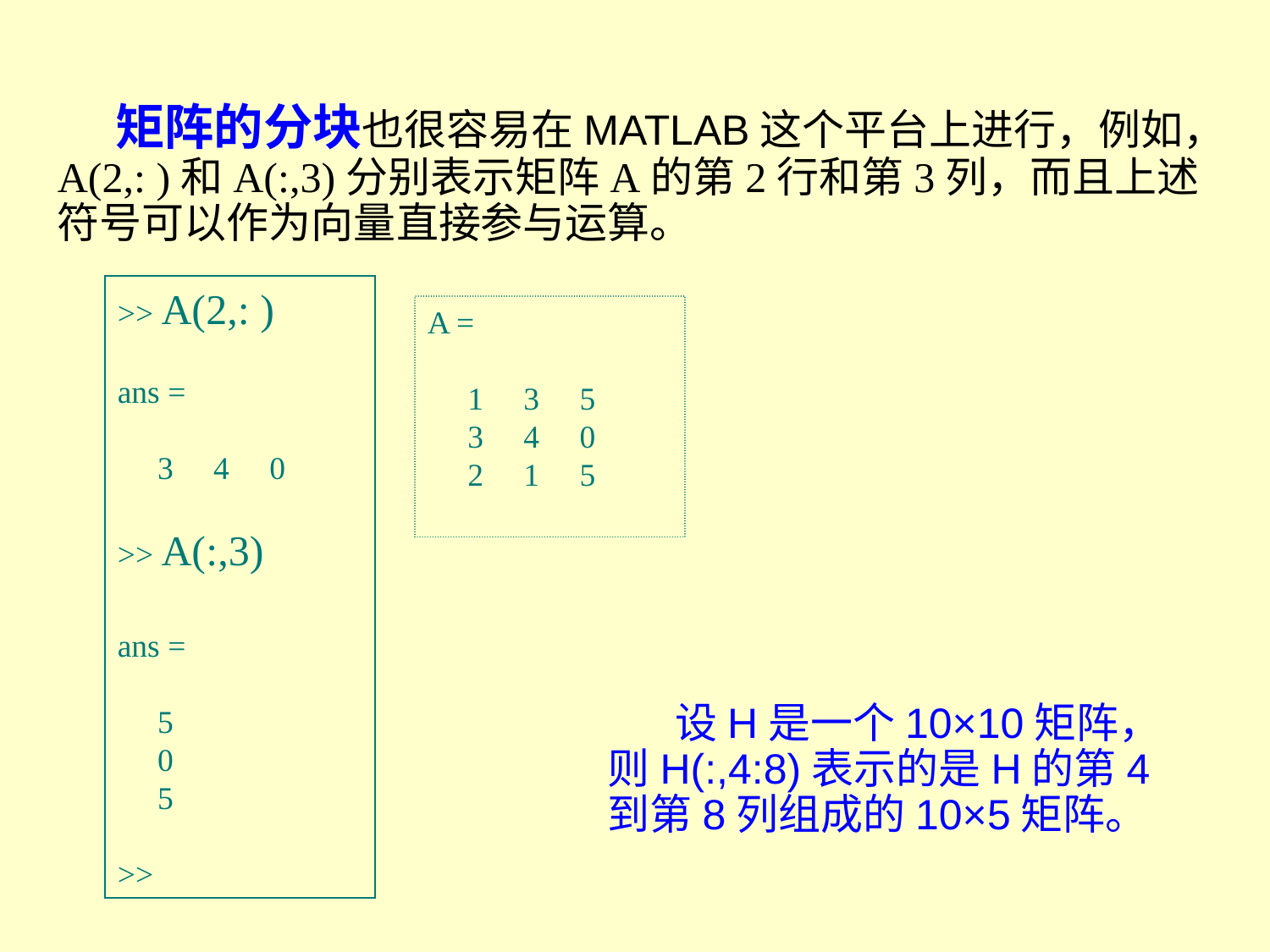

矩阵的分块也很容易在MATLAB这个平台上进行，例如，A(2,: )和A(:,3)分别表示矩阵A的第2行和第3列，而且上述符号可以作为向量直接参与运算。
>> A(2,: )

ans =

     3     4     0

>> A(:,3)

ans =

     5
     0
     5

>>
A =

     1     3     5
     3     4     0
     2     1     5

      设H是一个10×10矩阵，则H(:,4:8)表示的是H的第4到第8列组成的10×5矩阵。